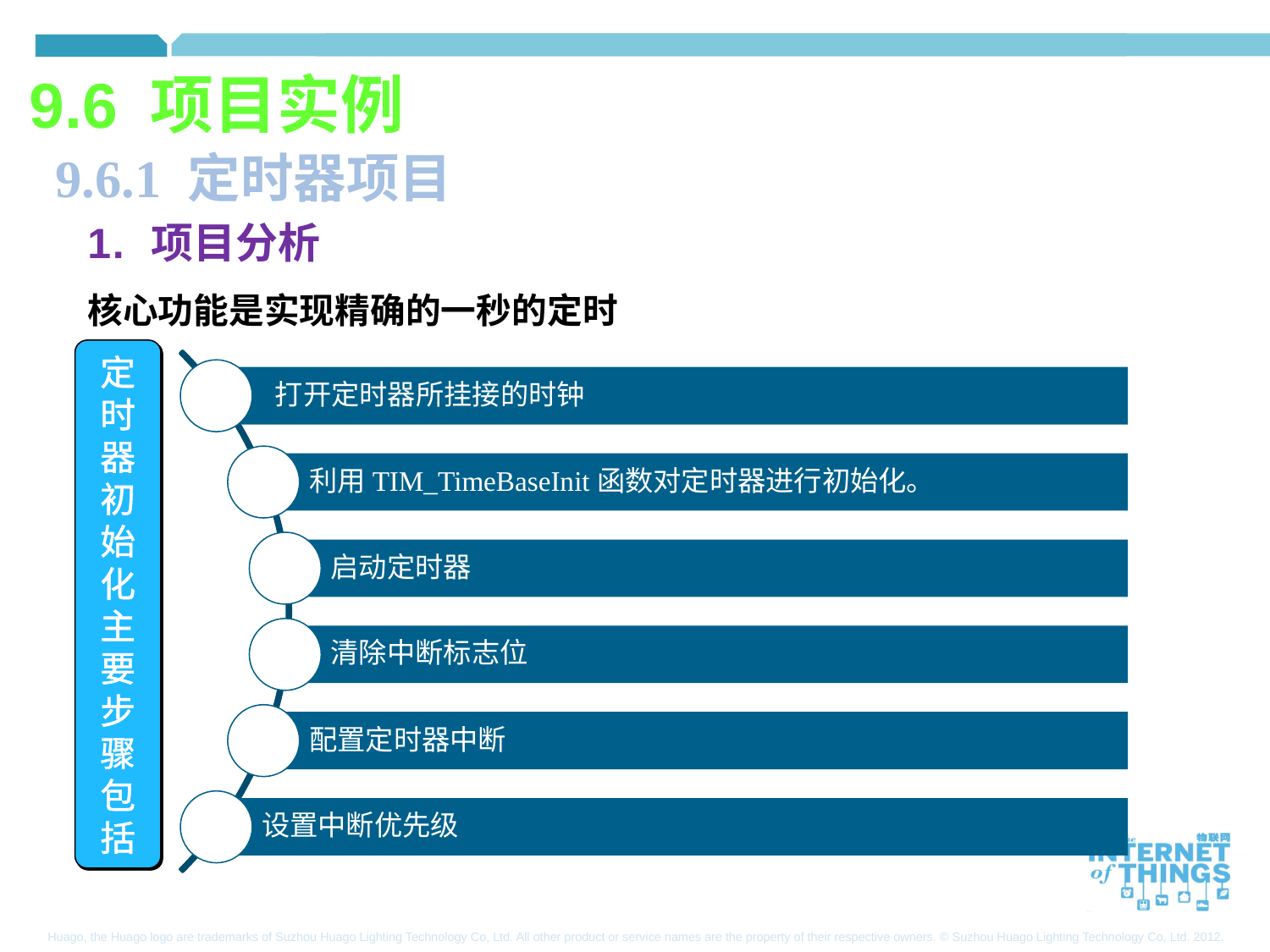

9.6 项目实例
9.6.1 定时器项目
项目分析
核心功能是实现精确的一秒的定时
 打开定时器所挂接的时钟
利用TIM_TimeBaseInit函数对定时器进行初始化。
启动定时器
清除中断标志位
配置定时器中断
设置中断优先级
定时器初始化主要步骤包括